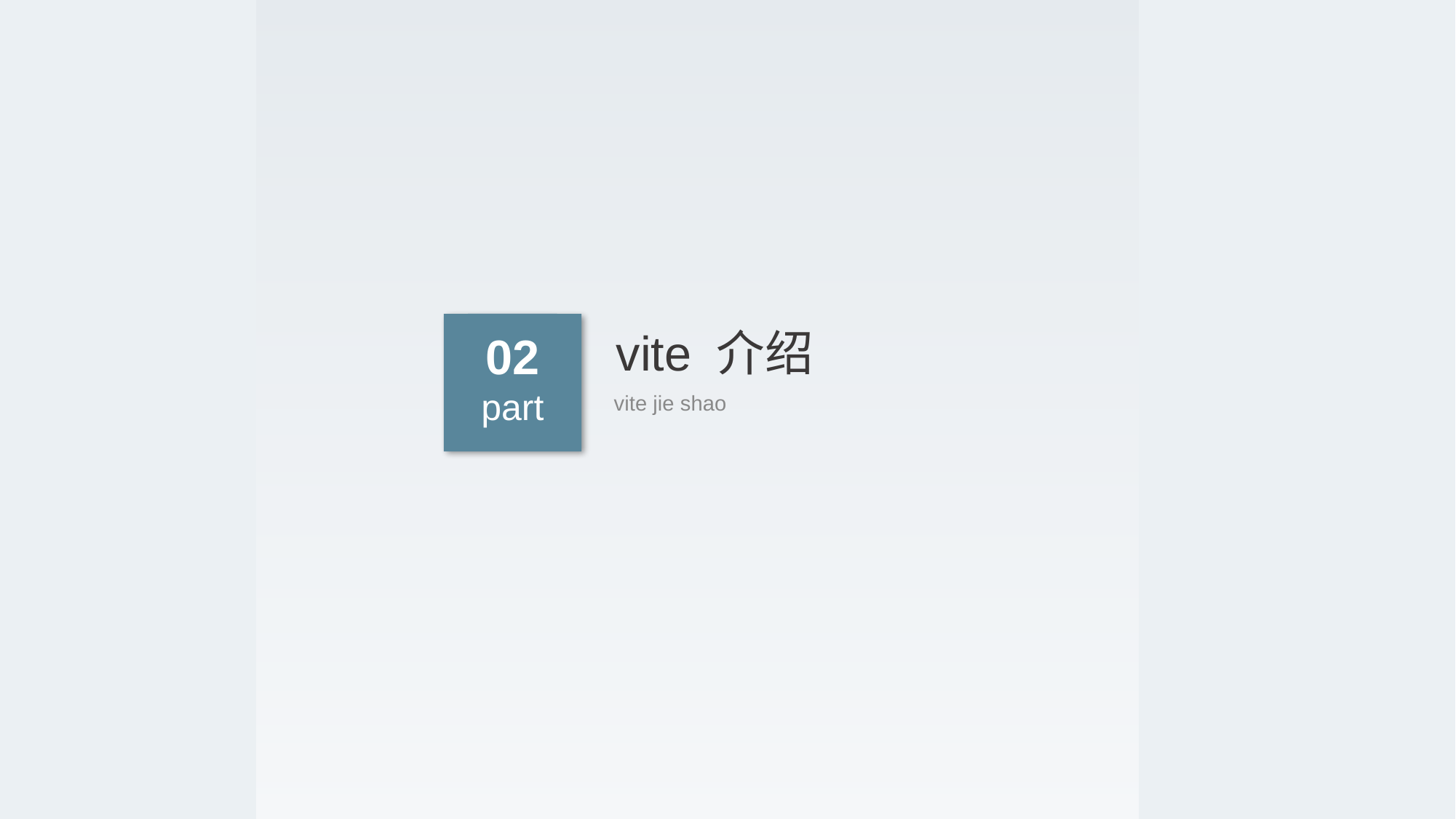

vite 介绍

02
part
 vite jie shao